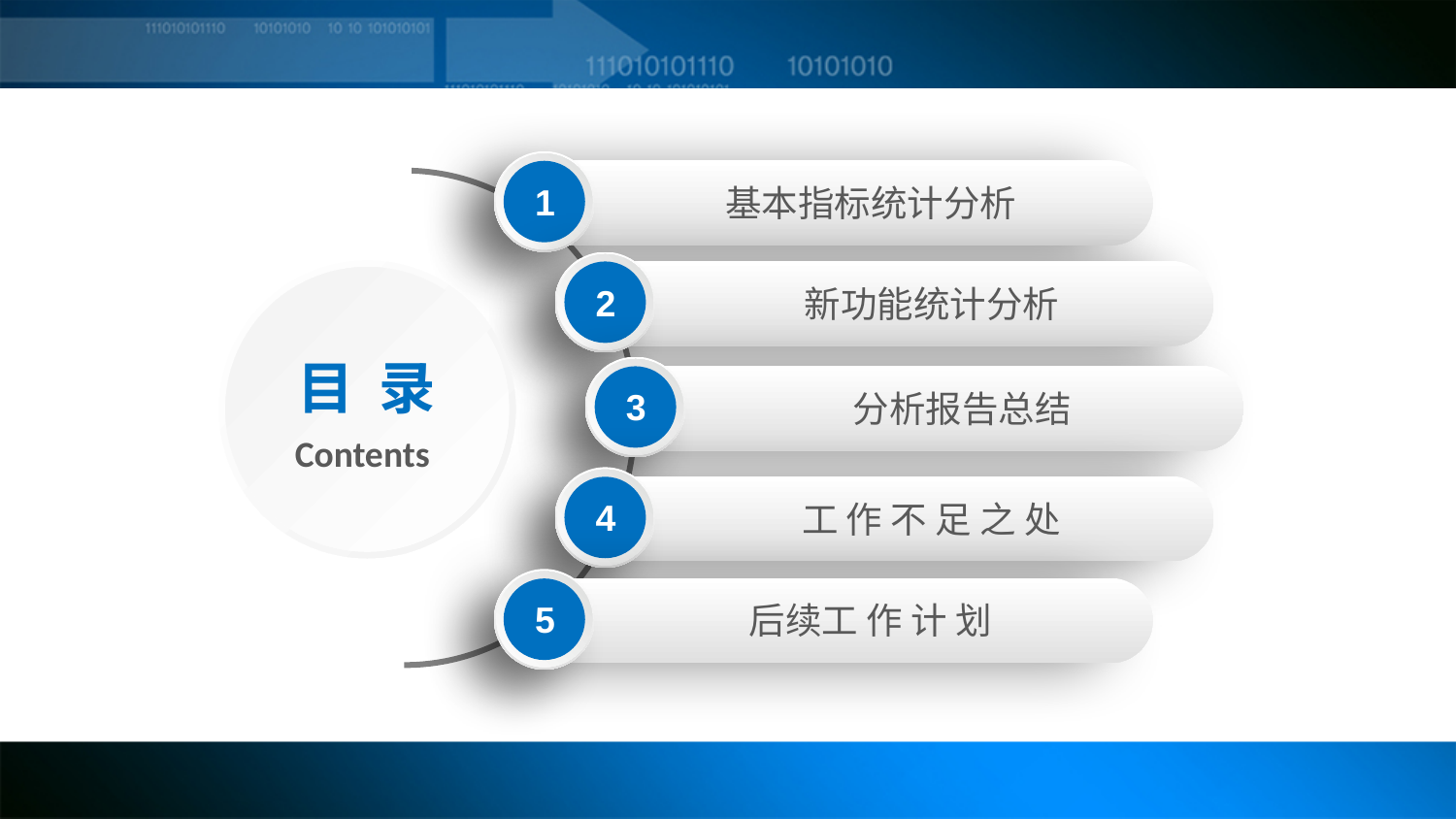

1
基本指标统计分析

2
新功能统计分析

目  录
Contents

3
分析报告总结

4
工 作 不 足 之 处

5
后续工 作 计 划